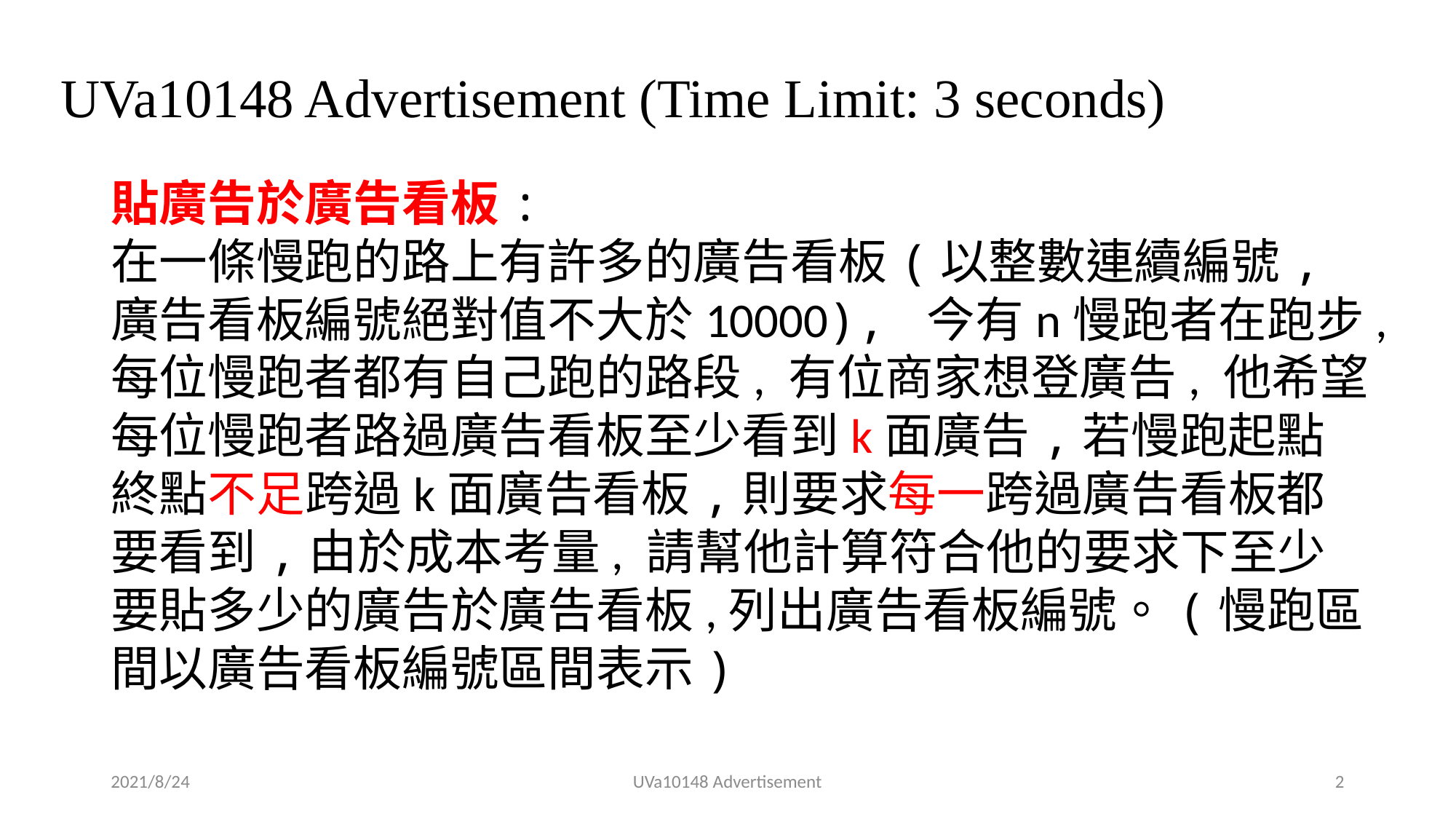

# UVa10148 Advertisement (Time Limit: 3 seconds)
貼廣告於廣告看板:
在一條慢跑的路上有許多的廣告看板(以整數連續編號,廣告看板編號絕對值不大於10000), 今有n慢跑者在跑步,每位慢跑者都有自己跑的路段, 有位商家想登廣告, 他希望每位慢跑者路過廣告看板至少看到k面廣告,若慢跑起點終點不足跨過k面廣告看板,則要求每一跨過廣告看板都要看到,由於成本考量, 請幫他計算符合他的要求下至少要貼多少的廣告於廣告看板,列出廣告看板編號。(慢跑區間以廣告看板編號區間表示)
2021/8/24
UVa10148 Advertisement
2